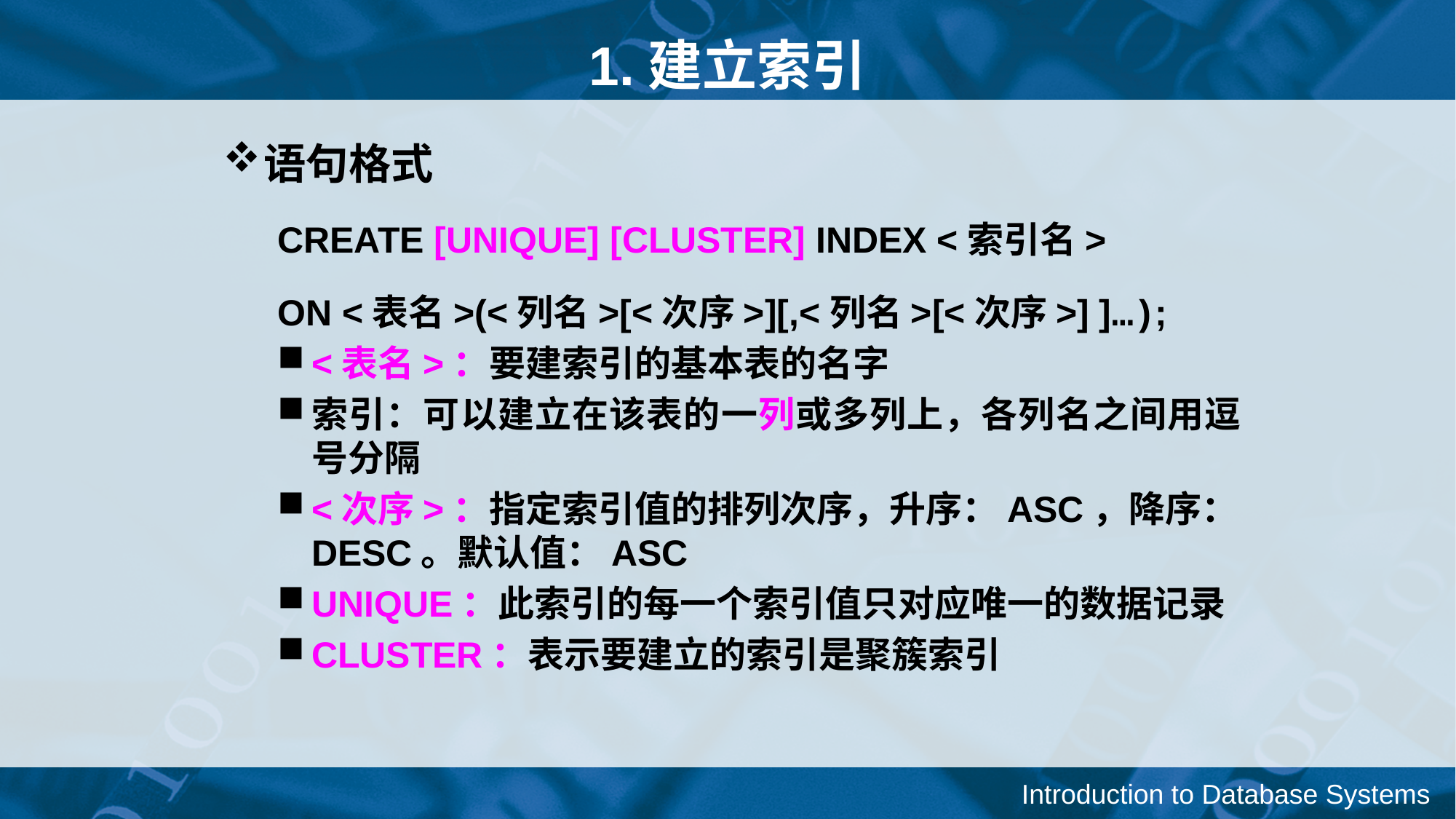

1.建立索引
语句格式
CREATE [UNIQUE] [CLUSTER] INDEX <索引名>
ON <表名>(<列名>[<次序>][,<列名>[<次序>] ]…);
<表名>：要建索引的基本表的名字
索引：可以建立在该表的一列或多列上，各列名之间用逗号分隔
<次序>：指定索引值的排列次序，升序：ASC，降序：DESC。默认值：ASC
UNIQUE：此索引的每一个索引值只对应唯一的数据记录
CLUSTER：表示要建立的索引是聚簇索引